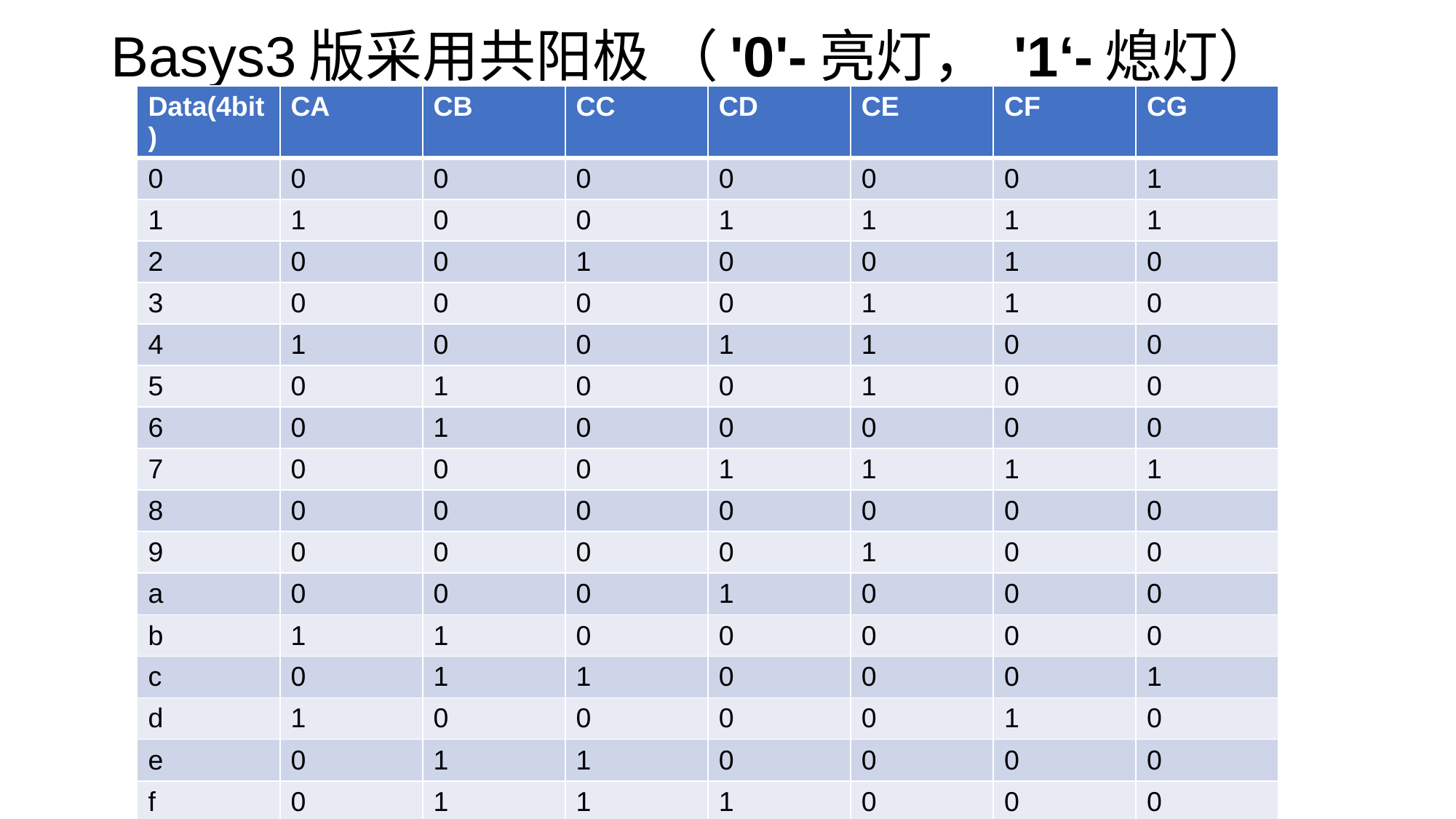

# Basys3版采用共阳极 （'0'-亮灯， '1‘-熄灯）
| Data(4bit) | CA | CB | CC | CD | CE | CF | CG |
| --- | --- | --- | --- | --- | --- | --- | --- |
| 0 | 0 | 0 | 0 | 0 | 0 | 0 | 1 |
| 1 | 1 | 0 | 0 | 1 | 1 | 1 | 1 |
| 2 | 0 | 0 | 1 | 0 | 0 | 1 | 0 |
| 3 | 0 | 0 | 0 | 0 | 1 | 1 | 0 |
| 4 | 1 | 0 | 0 | 1 | 1 | 0 | 0 |
| 5 | 0 | 1 | 0 | 0 | 1 | 0 | 0 |
| 6 | 0 | 1 | 0 | 0 | 0 | 0 | 0 |
| 7 | 0 | 0 | 0 | 1 | 1 | 1 | 1 |
| 8 | 0 | 0 | 0 | 0 | 0 | 0 | 0 |
| 9 | 0 | 0 | 0 | 0 | 1 | 0 | 0 |
| a | 0 | 0 | 0 | 1 | 0 | 0 | 0 |
| b | 1 | 1 | 0 | 0 | 0 | 0 | 0 |
| c | 0 | 1 | 1 | 0 | 0 | 0 | 1 |
| d | 1 | 0 | 0 | 0 | 0 | 1 | 0 |
| e | 0 | 1 | 1 | 0 | 0 | 0 | 0 |
| f | 0 | 1 | 1 | 1 | 0 | 0 | 0 |